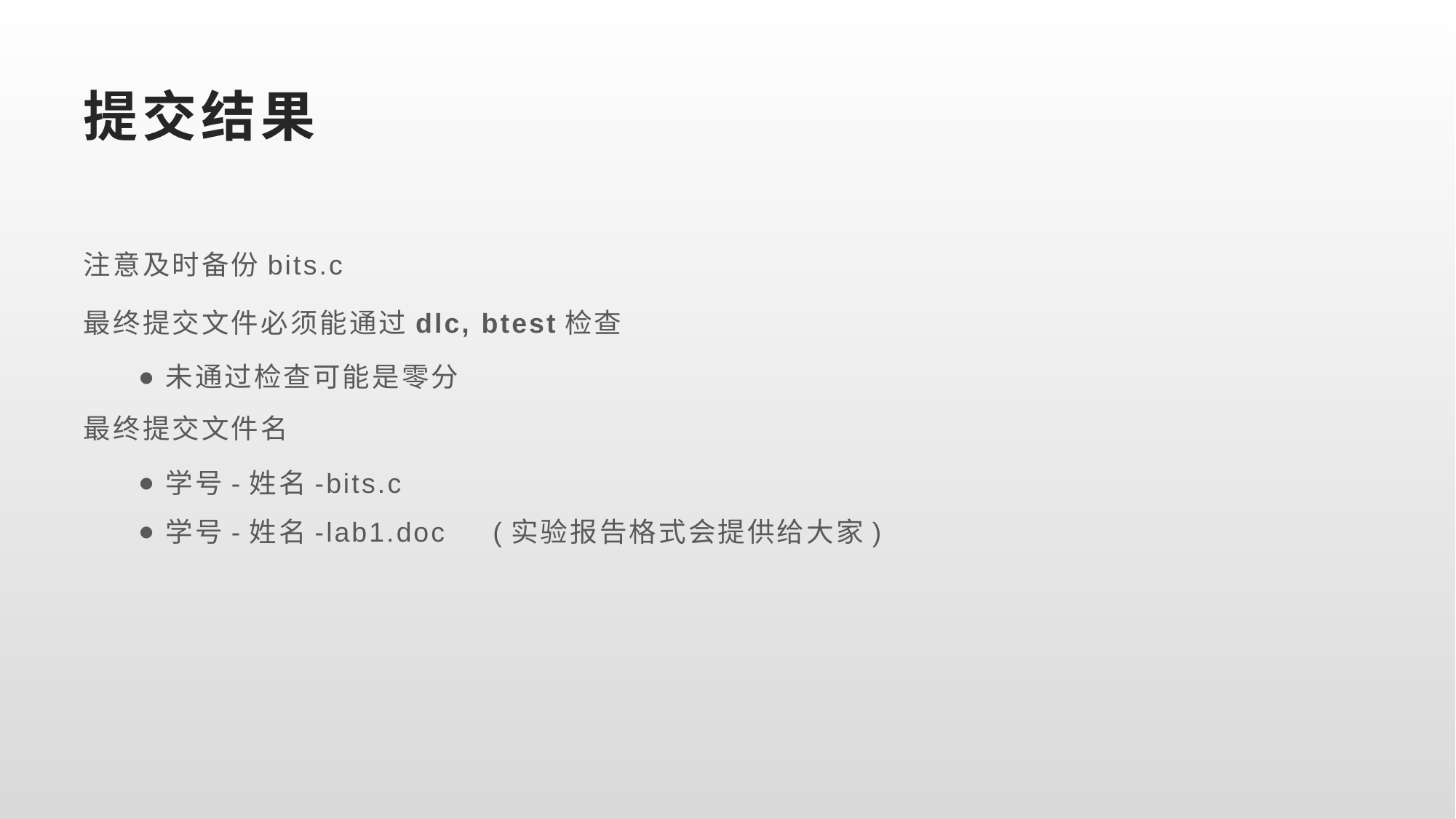

# 提交结果
注意及时备份bits.c
最终提交文件必须能通过dlc, btest检查
未通过检查可能是零分
最终提交文件名
学号-姓名-bits.c
学号-姓名-lab1.doc	(实验报告格式会提供给大家)